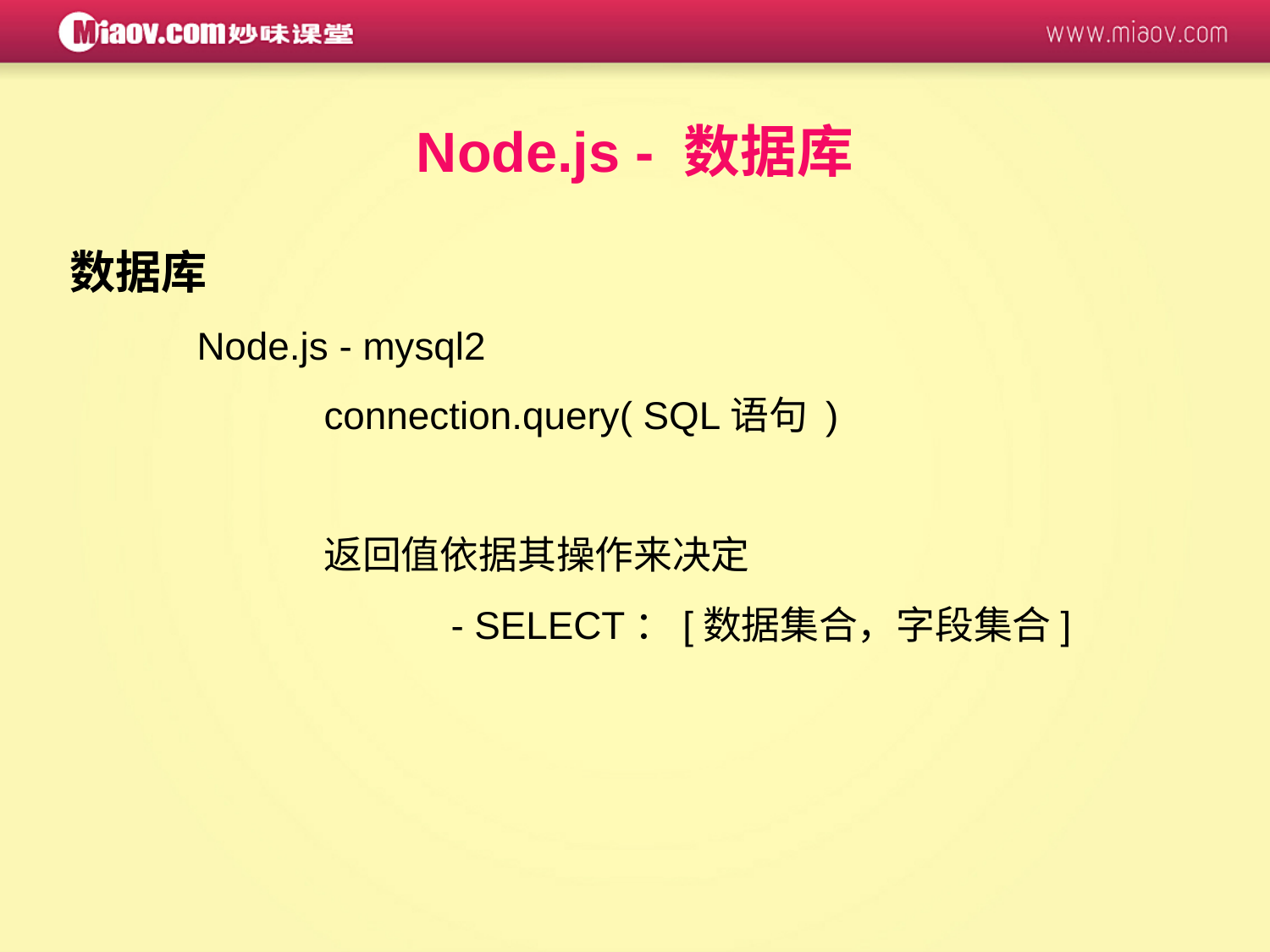

Node.js - 数据库
数据库
	Node.js - mysql2
		connection.query( SQL语句 )

		返回值依据其操作来决定
			- SELECT：[数据集合，字段集合]